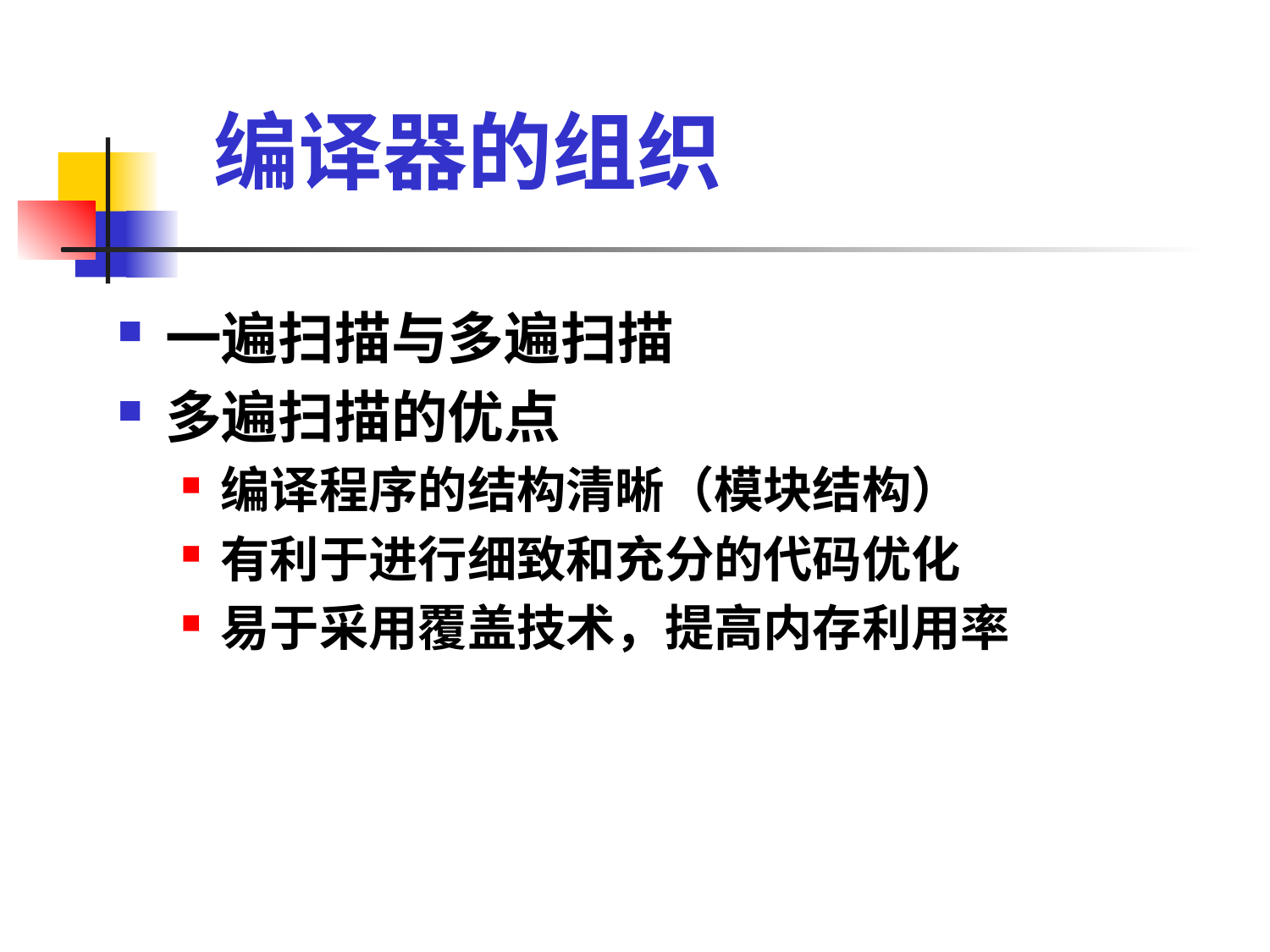

编译器的组织
一遍扫描与多遍扫描
多遍扫描的优点
编译程序的结构清晰（模块结构）
有利于进行细致和充分的代码优化
易于采用覆盖技术，提高内存利用率